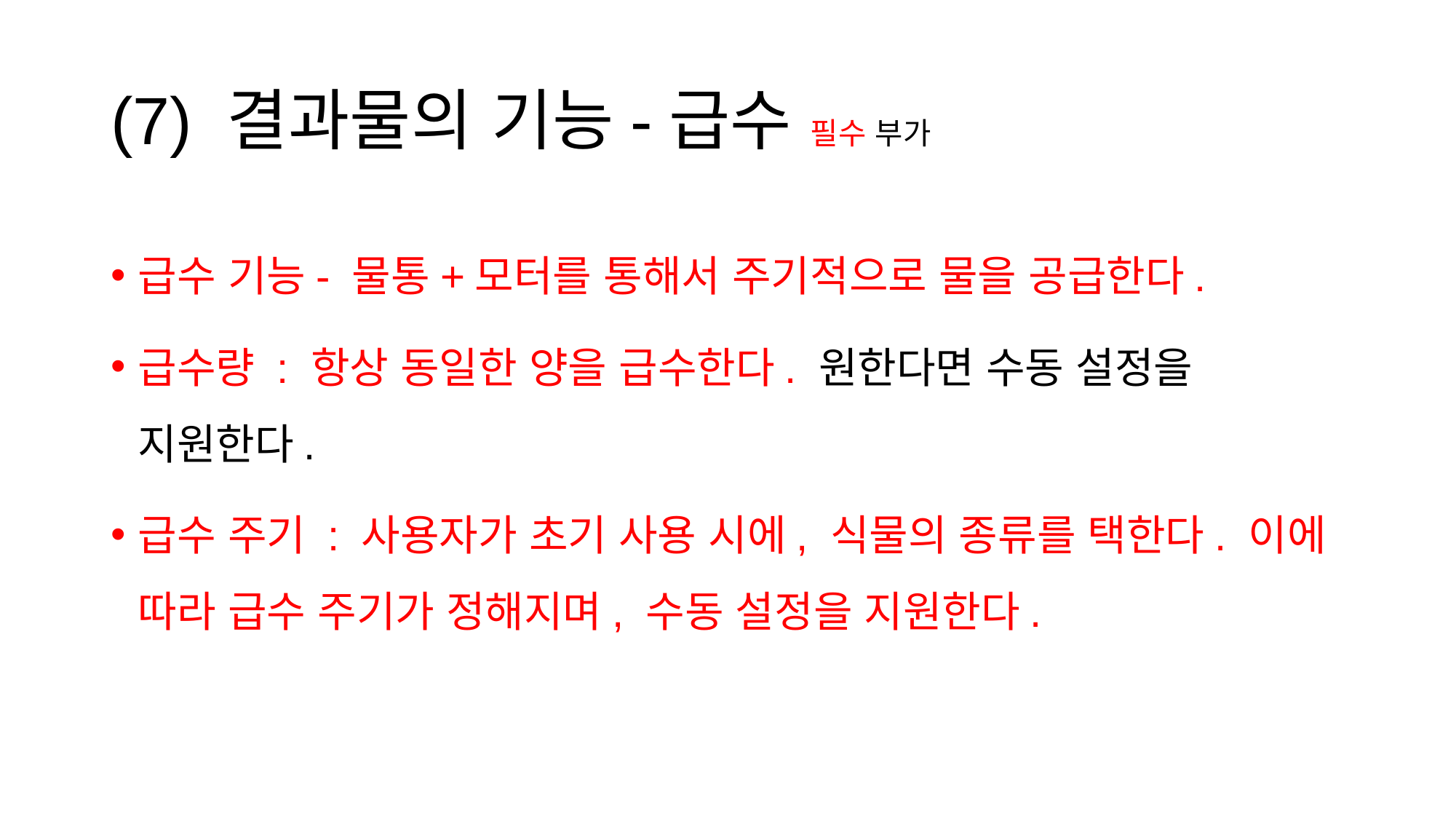

# (7) 결과물의 기능-급수 필수 부가
급수 기능- 물통+모터를 통해서 주기적으로 물을 공급한다.
급수량 : 항상 동일한 양을 급수한다. 원한다면 수동 설정을 지원한다.
급수 주기 : 사용자가 초기 사용 시에, 식물의 종류를 택한다. 이에 따라 급수 주기가 정해지며, 수동 설정을 지원한다.